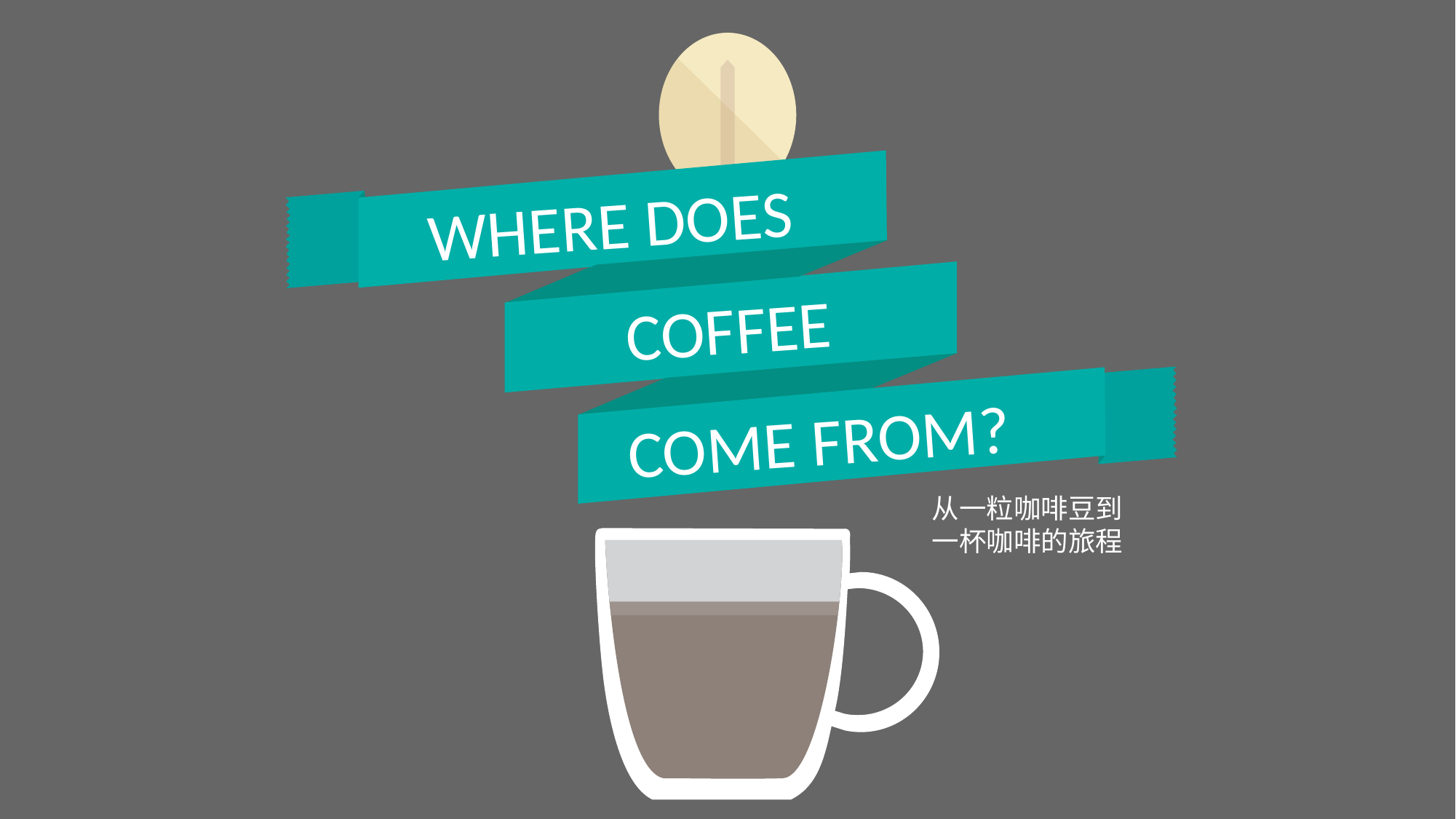

WHERE DOES

COFFEE
COME FROM?
从一粒咖啡豆到
一杯咖啡的旅程